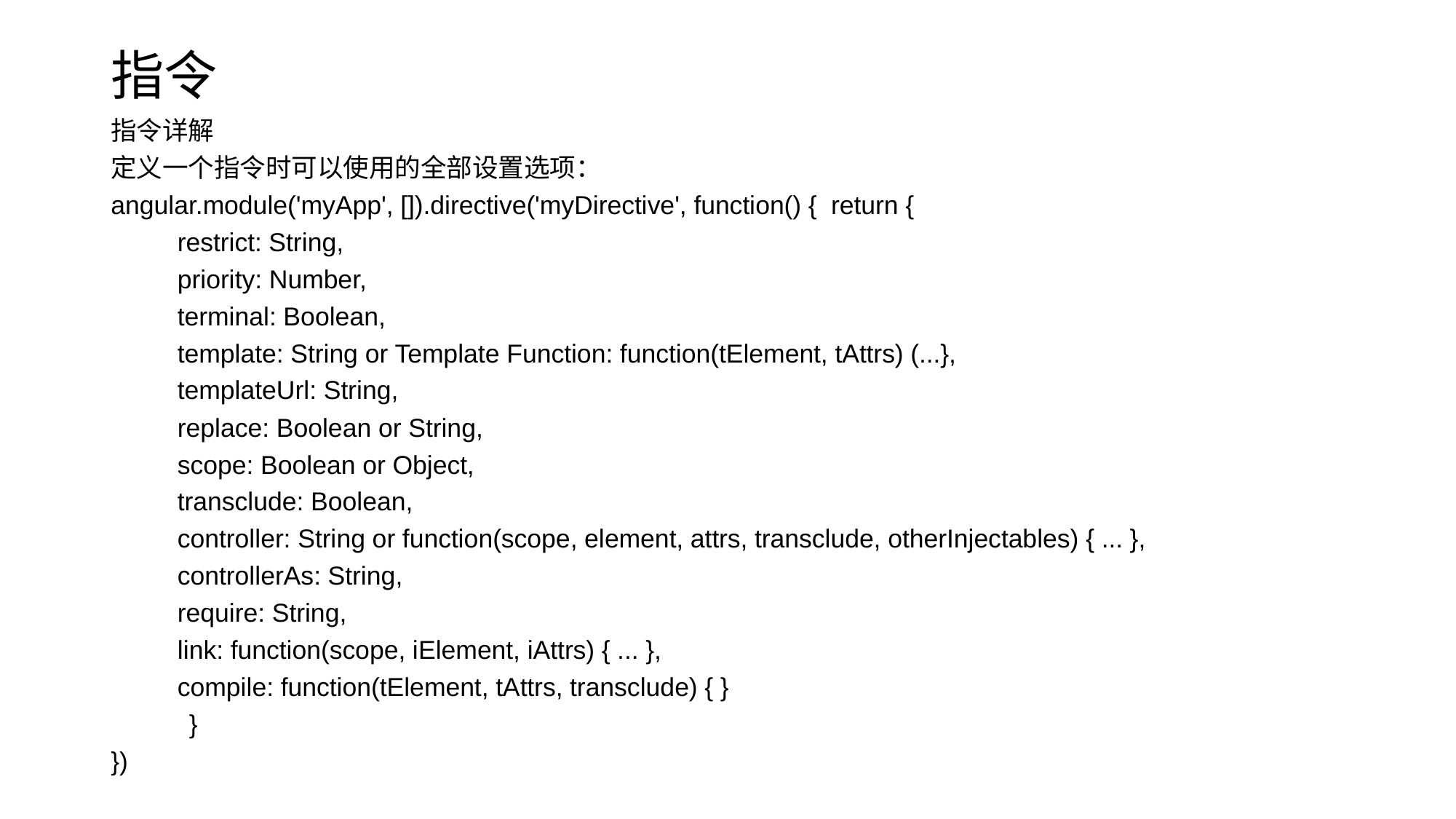

# 指令
指令详解
定义一个指令时可以使用的全部设置选项：
angular.module('myApp', []).directive('myDirective', function() {  return {
	restrict: String,
	priority: Number,
	terminal: Boolean,
	template: String or Template Function: function(tElement, tAttrs) (...},
	templateUrl: String,
	replace: Boolean or String,
	scope: Boolean or Object,
	transclude: Boolean,
	controller: String or function(scope, element, attrs, transclude, otherInjectables) { ... },
	controllerAs: String,
	require: String,
	link: function(scope, iElement, iAttrs) { ... },
	compile: function(tElement, tAttrs, transclude) { }
           }
})